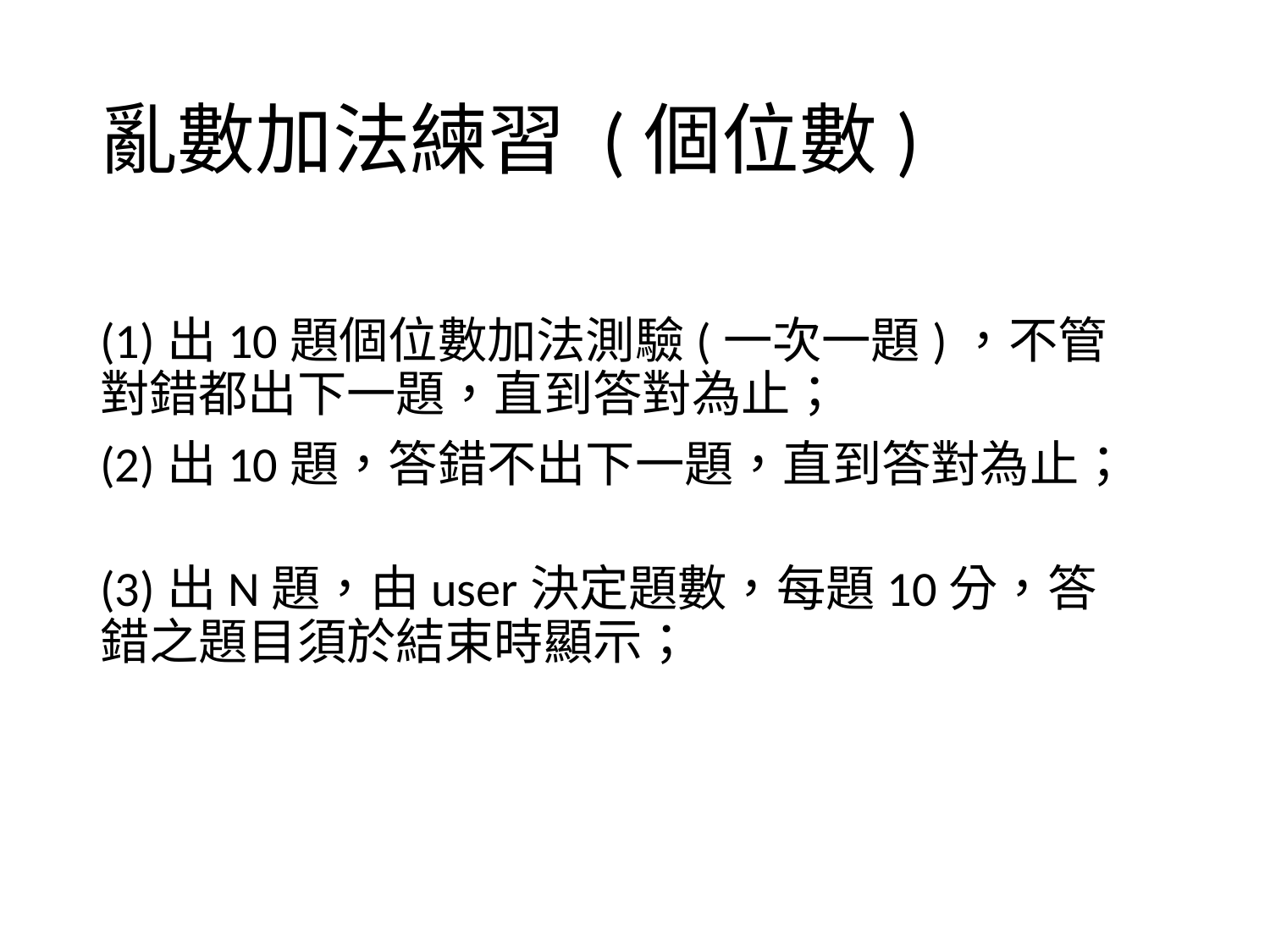

# 亂數加法練習 (個位數)
(1)出10題個位數加法測驗(一次一題)，不管對錯都出下一題，直到答對為止；
(2)出10題，答錯不出下一題，直到答對為止；
(3)出N題，由user決定題數，每題10分，答錯之題目須於結束時顯示；